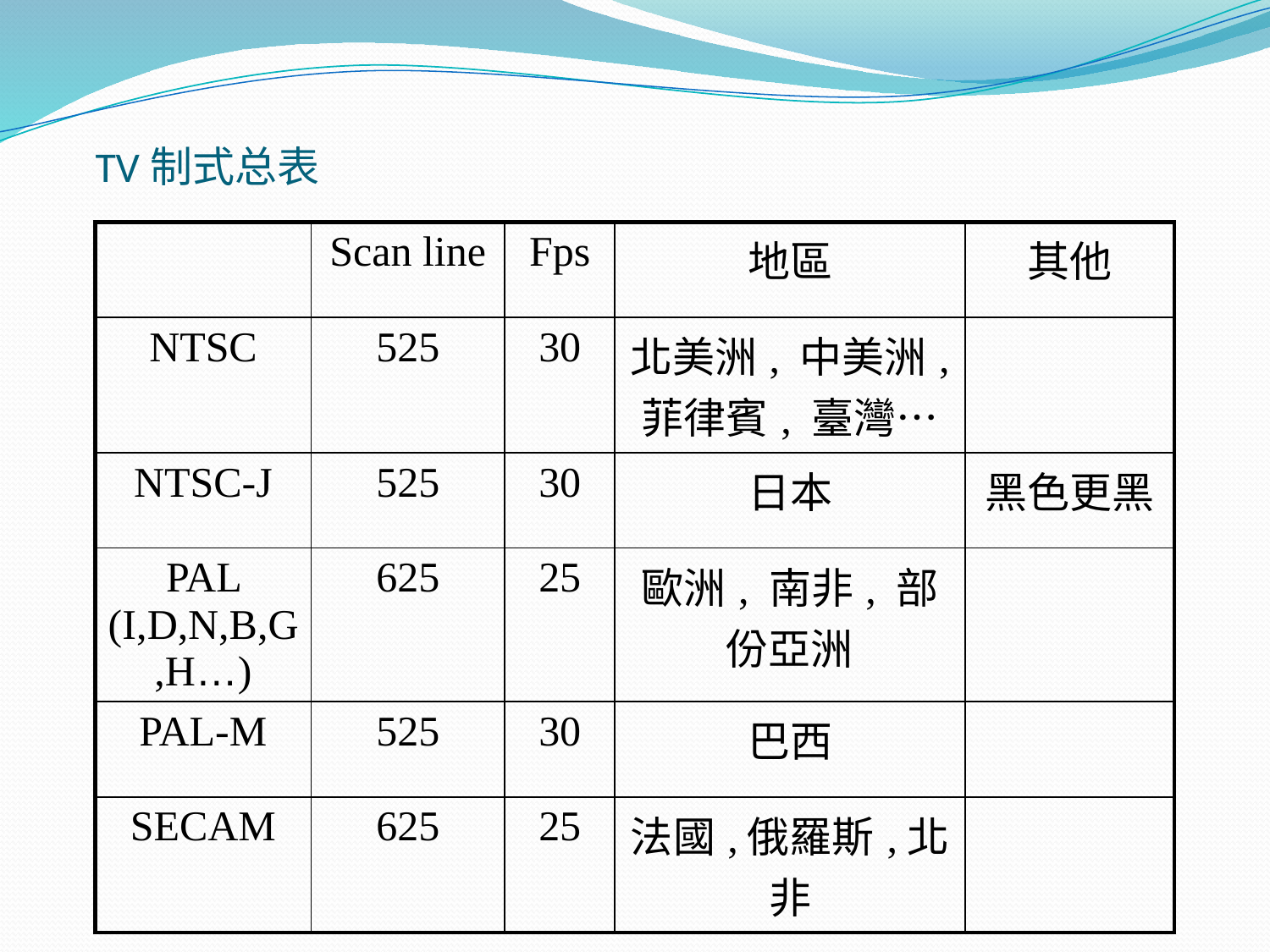

# TV制式总表
|  | Scan line | Fps | 地區 | 其他 |
| --- | --- | --- | --- | --- |
| NTSC | 525 | 30 | 北美洲, 中美洲, 菲律賓, 臺灣… |  |
| NTSC-J | 525 | 30 | 日本 | 黑色更黑 |
| PAL (I,D,N,B,G,H…) | 625 | 25 | 歐洲, 南非, 部份亞洲 |  |
| PAL-M | 525 | 30 | 巴西 |  |
| SECAM | 625 | 25 | 法國,俄羅斯,北非 |  |